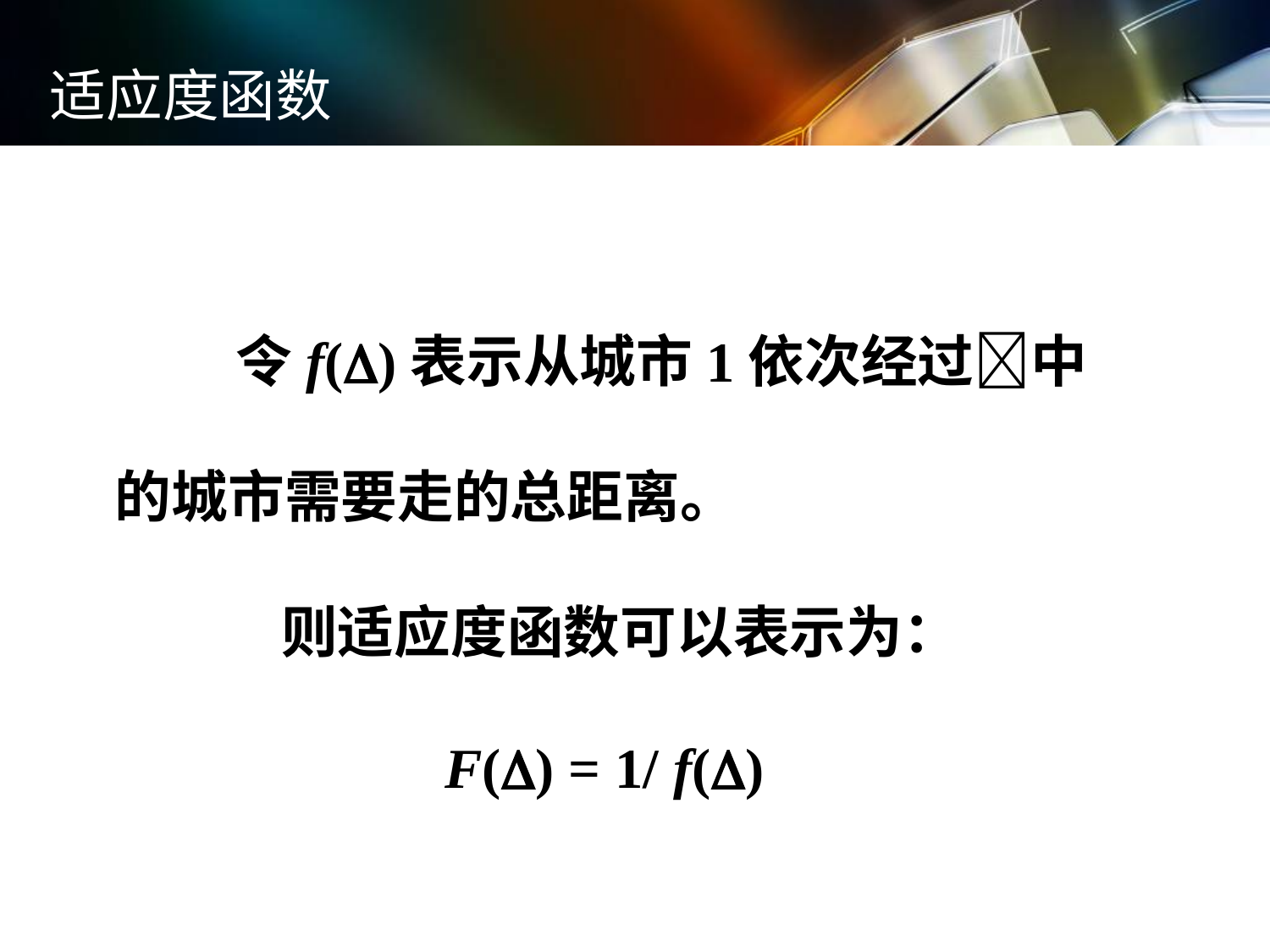

适应度函数
            令f(Δ)表示从城市1依次经过Δ中的城市需要走的总距离。
		  则适应度函数可以表示为：
F(Δ) = 1/ f(Δ)